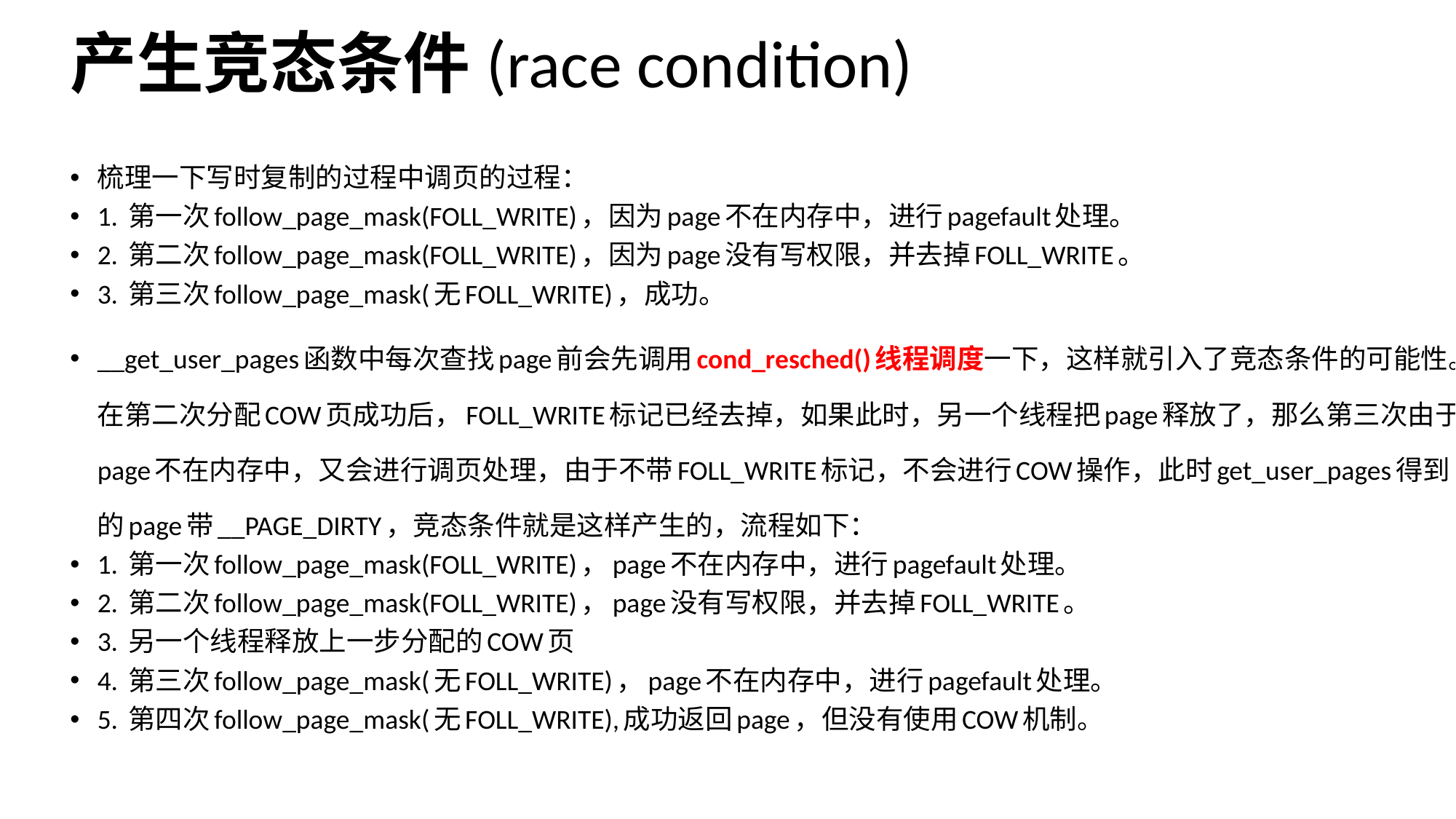

# 产生竞态条件(race condition)
梳理一下写时复制的过程中调页的过程：
1. 第一次follow_page_mask(FOLL_WRITE)，因为page不在内存中，进行pagefault处理。
2. 第二次follow_page_mask(FOLL_WRITE)，因为page没有写权限，并去掉FOLL_WRITE。
3. 第三次follow_page_mask(无FOLL_WRITE)，成功。
__get_user_pages函数中每次查找page前会先调用cond_resched()线程调度一下，这样就引入了竞态条件的可能性。在第二次分配COW页成功后，FOLL_WRITE标记已经去掉，如果此时，另一个线程把page释放了，那么第三次由于page不在内存中，又会进行调页处理，由于不带FOLL_WRITE标记，不会进行COW操作，此时get_user_pages得到的page带__PAGE_DIRTY，竞态条件就是这样产生的，流程如下：
1. 第一次follow_page_mask(FOLL_WRITE)，page不在内存中，进行pagefault处理。
2. 第二次follow_page_mask(FOLL_WRITE)，page没有写权限，并去掉FOLL_WRITE。
3. 另一个线程释放上一步分配的COW页
4. 第三次follow_page_mask(无FOLL_WRITE)，page不在内存中，进行pagefault处理。
5. 第四次follow_page_mask(无FOLL_WRITE),成功返回page，但没有使用COW机制。